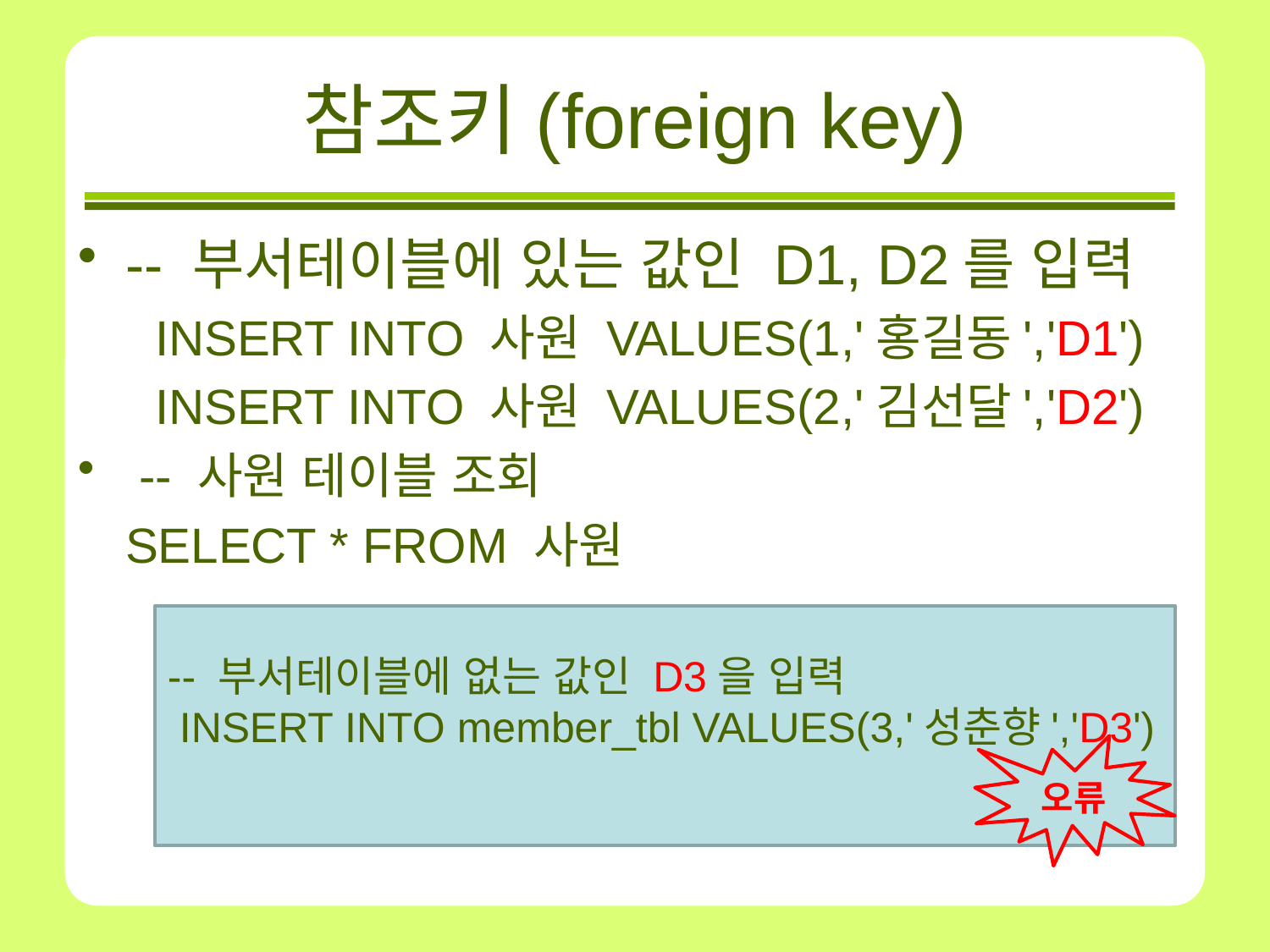

# 참조키(foreign key)
-- 부서테이블에 있는 값인 D1, D2를 입력
 INSERT INTO 사원 VALUES(1,'홍길동','D1')
 INSERT INTO 사원 VALUES(2,'김선달','D2')
 -- 사원 테이블 조회
 	SELECT * FROM 사원

-- 부서테이블에 없는 값인 D3을 입력
 INSERT INTO member_tbl VALUES(3,'성춘향','D3')

오류